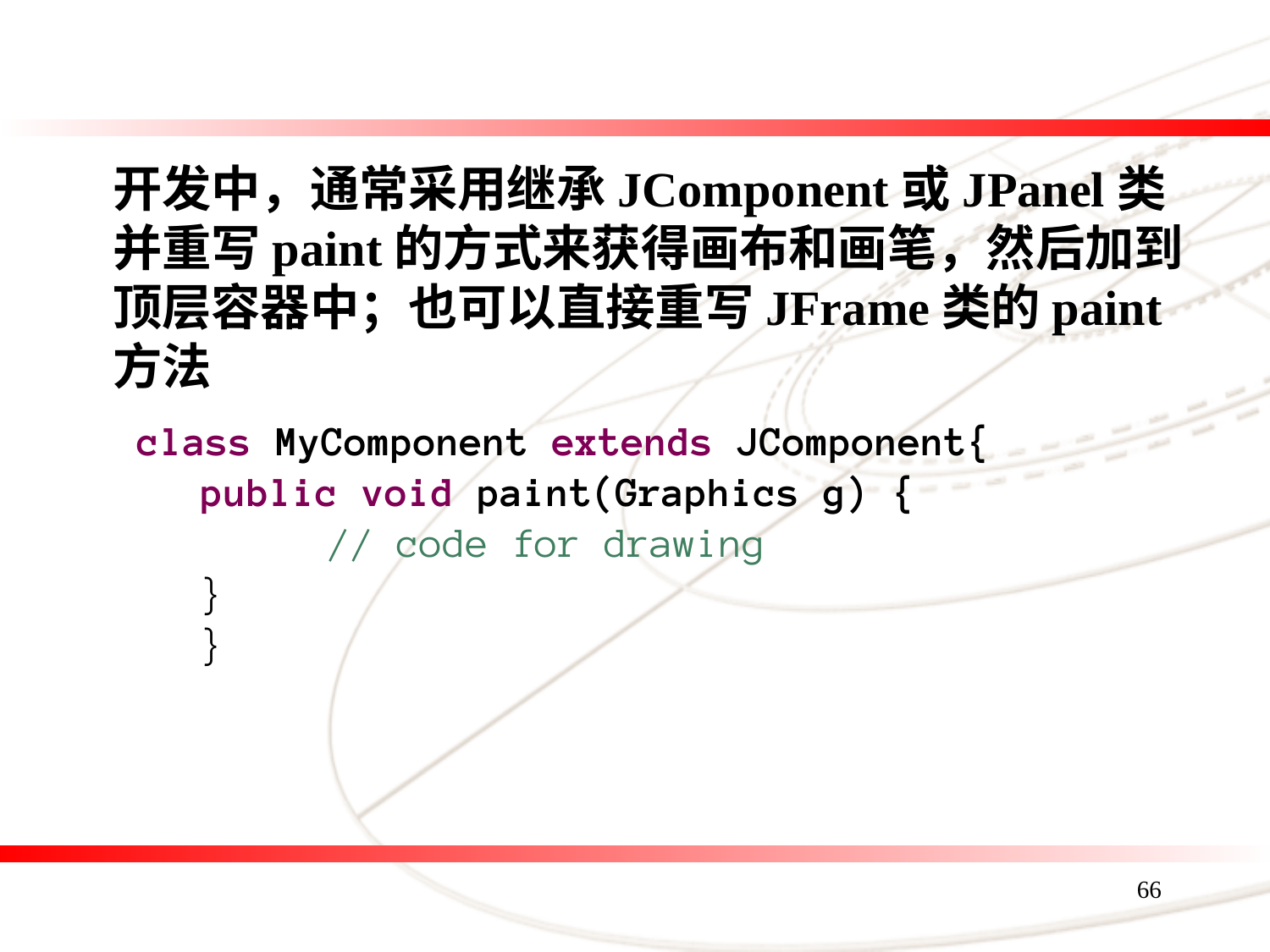

开发中，通常采用继承JComponent或JPanel类并重写paint的方式来获得画布和画笔，然后加到顶层容器中；也可以直接重写JFrame类的paint方法
class MyComponent extends JComponent{
public void paint(Graphics g) {
	// code for drawing
}
}
66